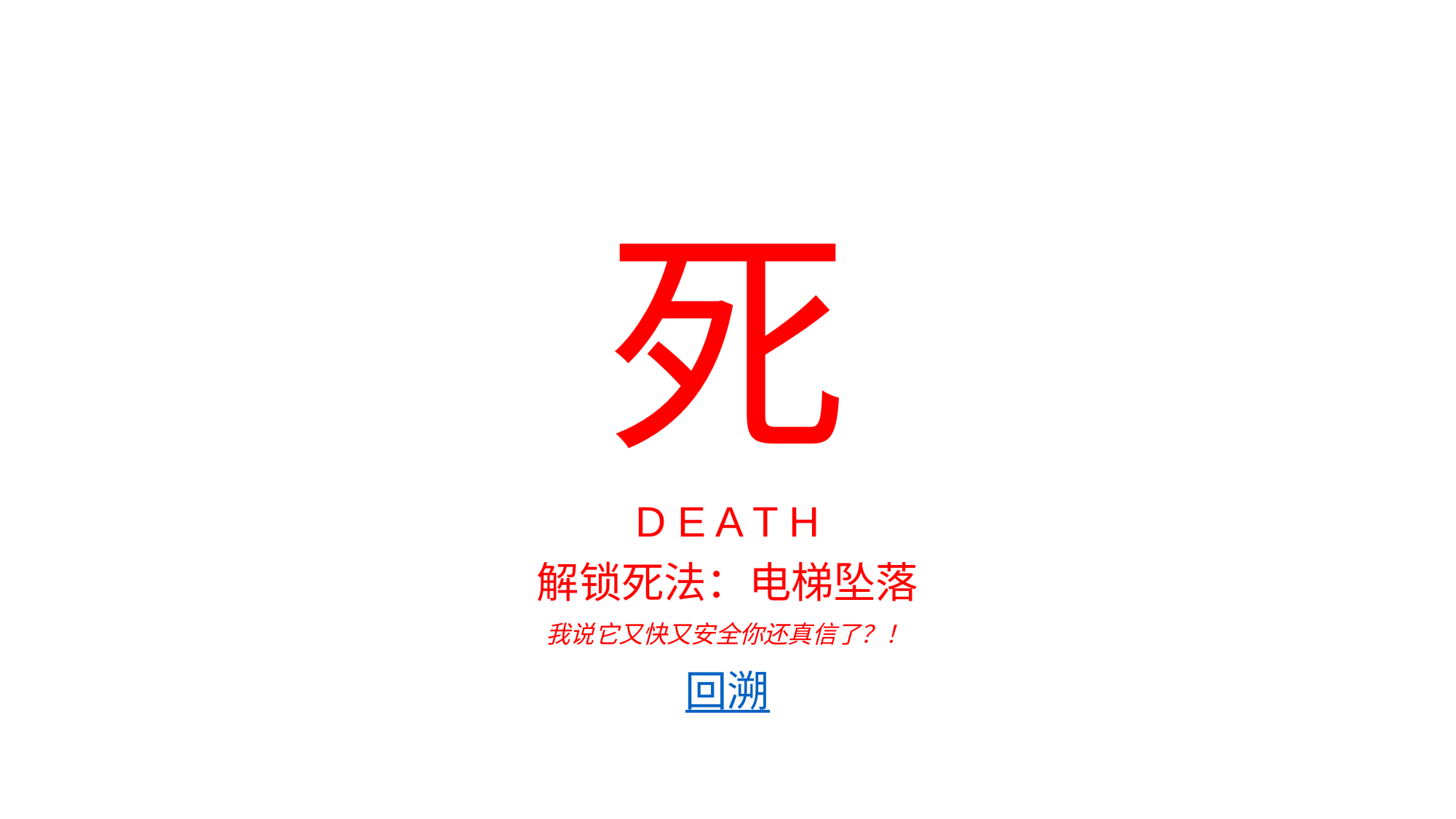

死
D E A T H
解锁死法：电梯坠落
我说它又快又安全你还真信了？！
回溯